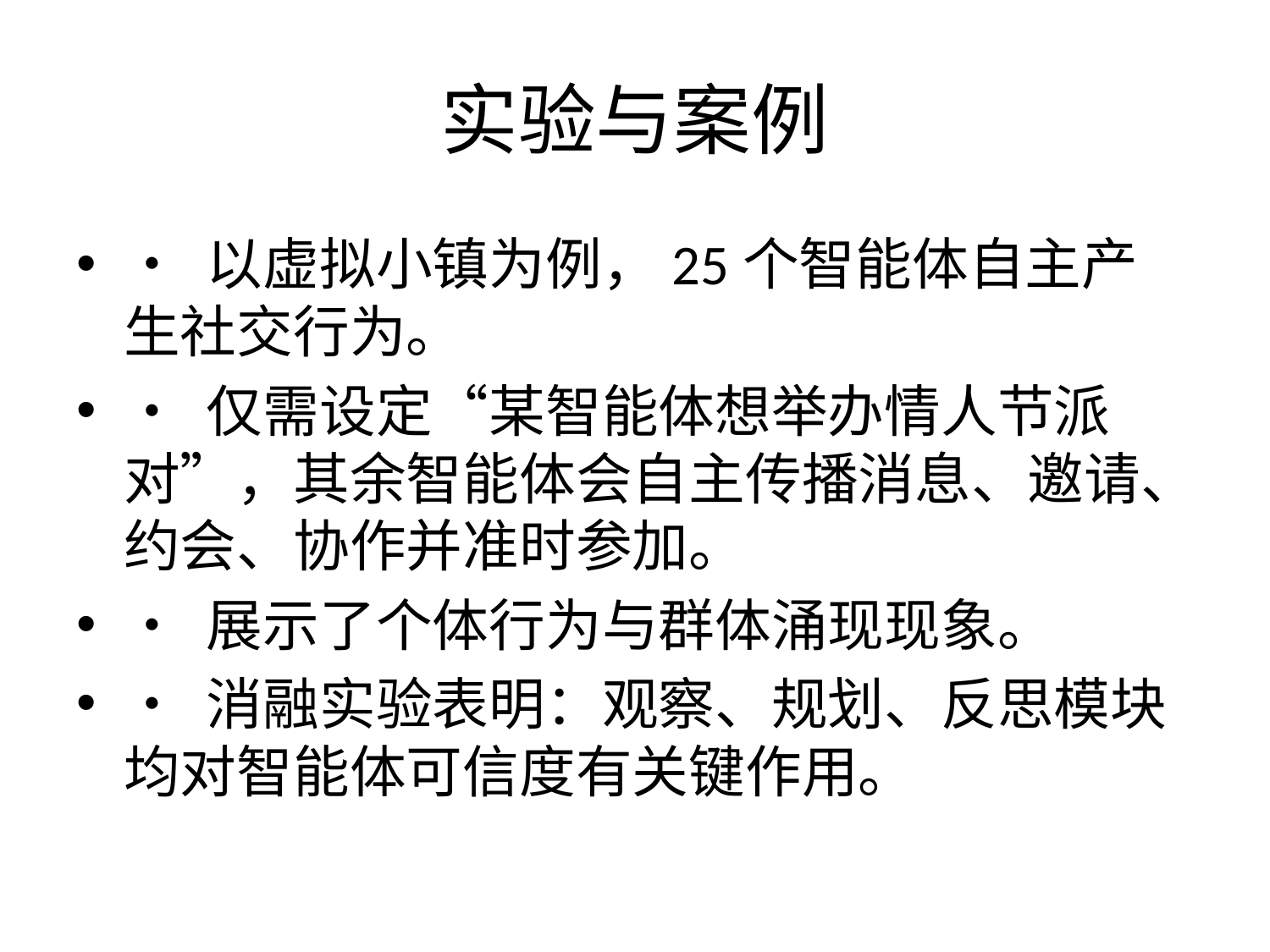

# 实验与案例
• 以虚拟小镇为例，25个智能体自主产生社交行为。
• 仅需设定“某智能体想举办情人节派对”，其余智能体会自主传播消息、邀请、约会、协作并准时参加。
• 展示了个体行为与群体涌现现象。
• 消融实验表明：观察、规划、反思模块均对智能体可信度有关键作用。